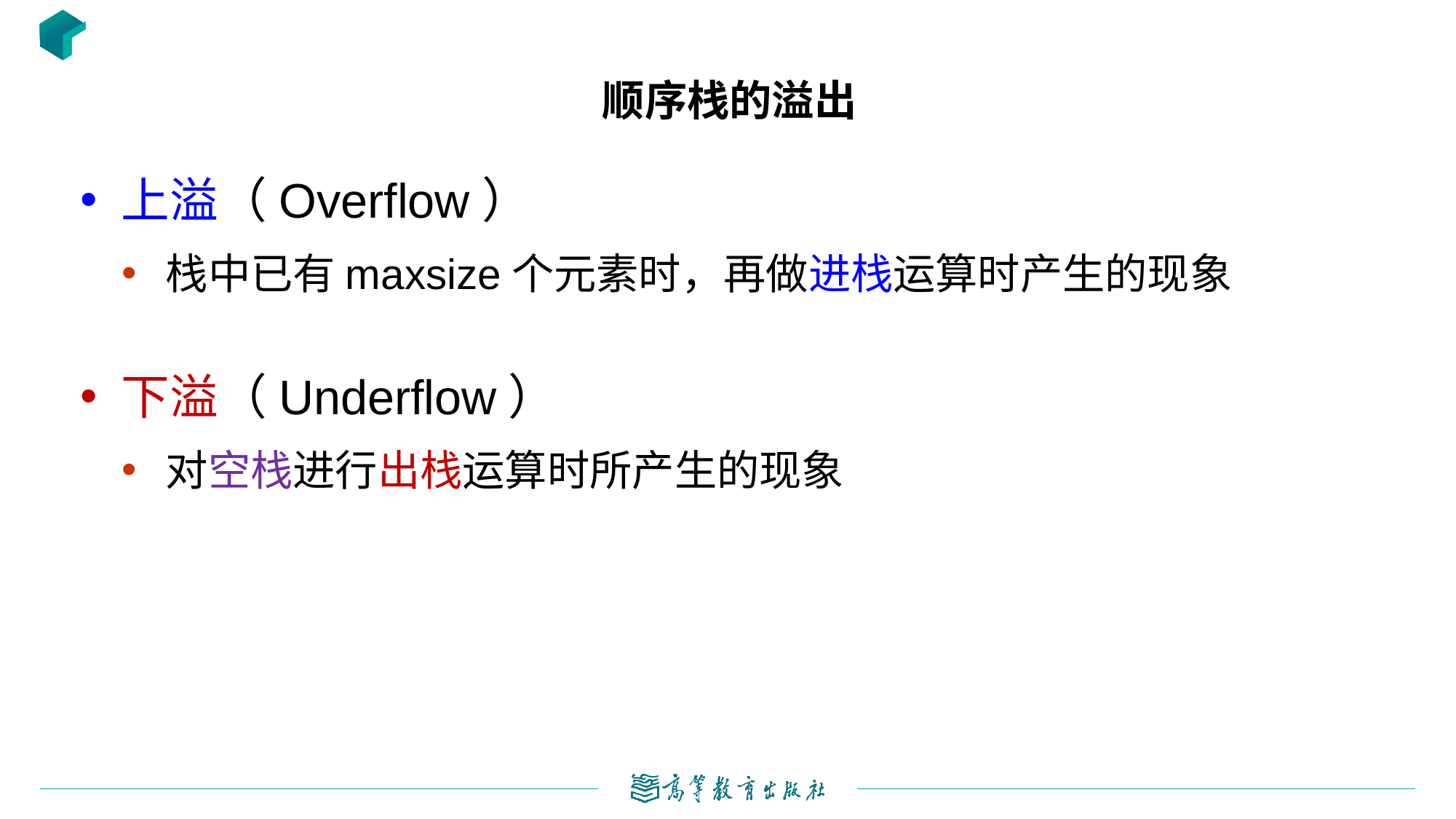

# 顺序栈的溢出
上溢（Overflow）
栈中已有maxsize个元素时，再做进栈运算时产生的现象

下溢（Underflow）
对空栈进行出栈运算时所产生的现象